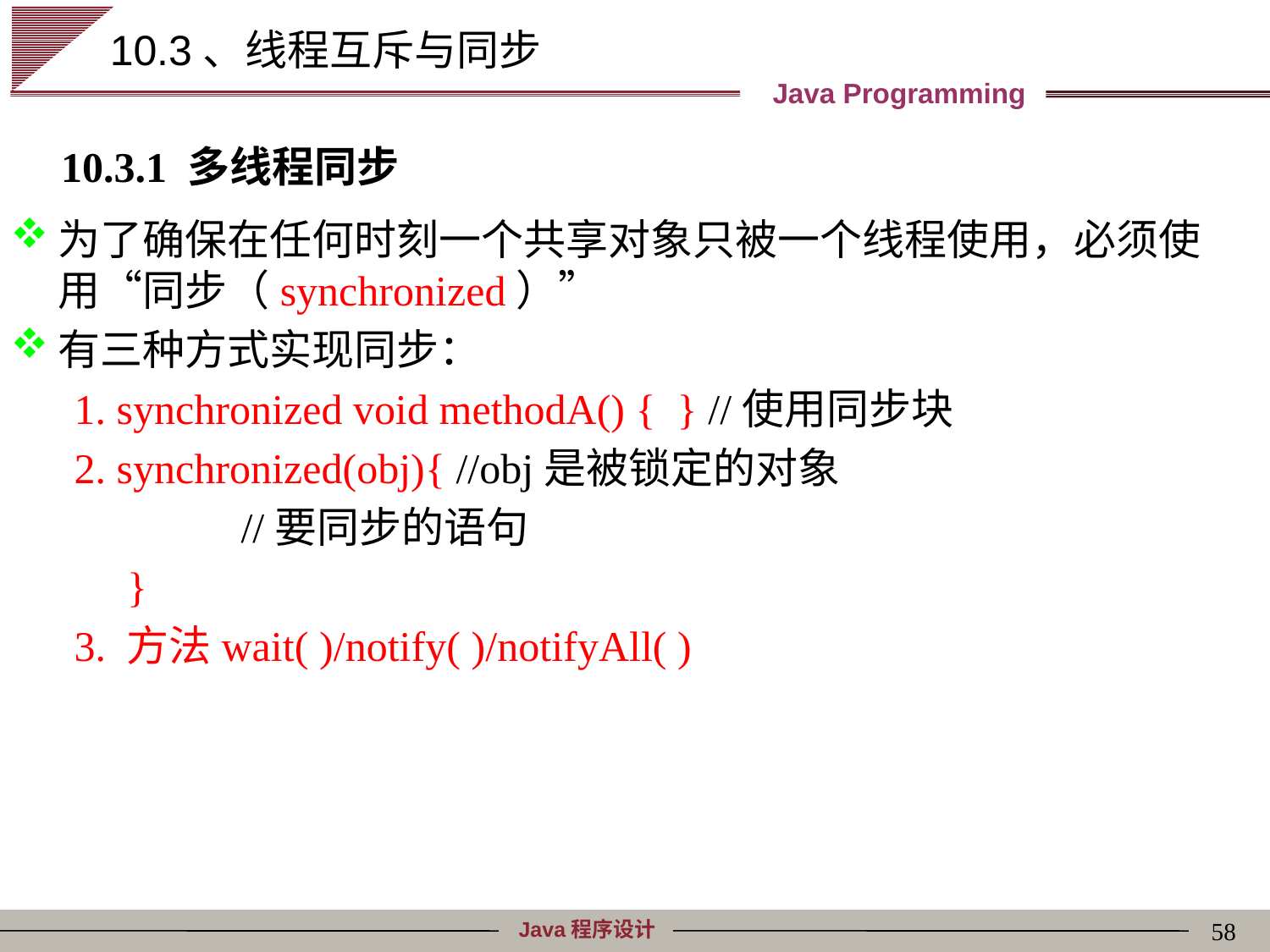

# 10.3、线程互斥与同步
10.3.1 多线程同步

为了确保在任何时刻一个共享对象只被一个线程使用，必须使用“同步（synchronized）”
有三种方式实现同步：
1. synchronized void methodA() {  } //使用同步块
2. synchronized(obj){ //obj是被锁定的对象
		//要同步的语句
     }
3. 方法wait( )/notify( )/notifyAll( )